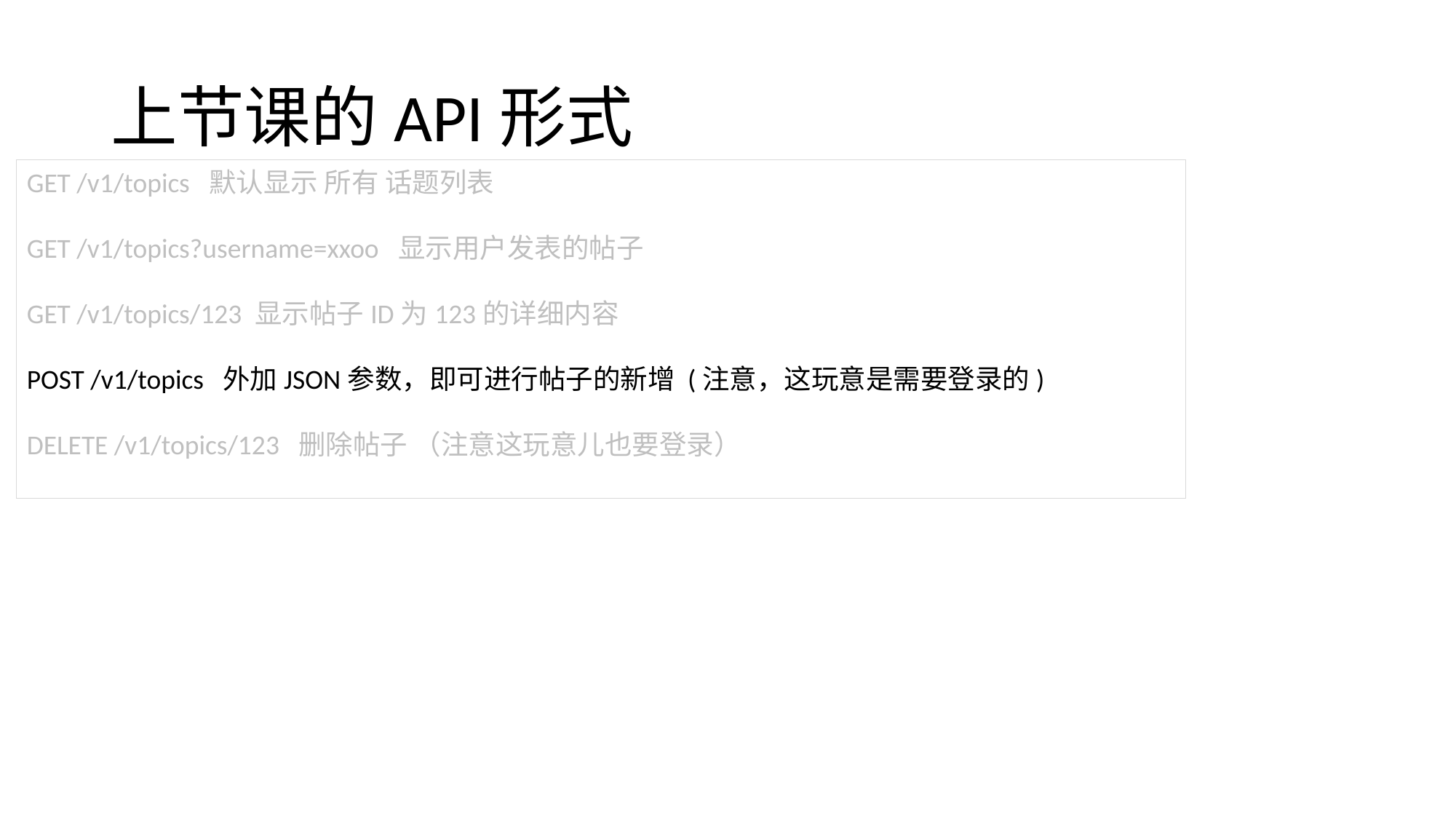

# 上节课的API形式
GET /v1/topics  默认显示 所有 话题列表

GET /v1/topics?username=xxoo  显示用户发表的帖子

GET /v1/topics/123 显示帖子ID为123的详细内容

POST /v1/topics  外加JSON参数，即可进行帖子的新增 (注意，这玩意是需要登录的)

DELETE /v1/topics/123  删除帖子 （注意这玩意儿也要登录）